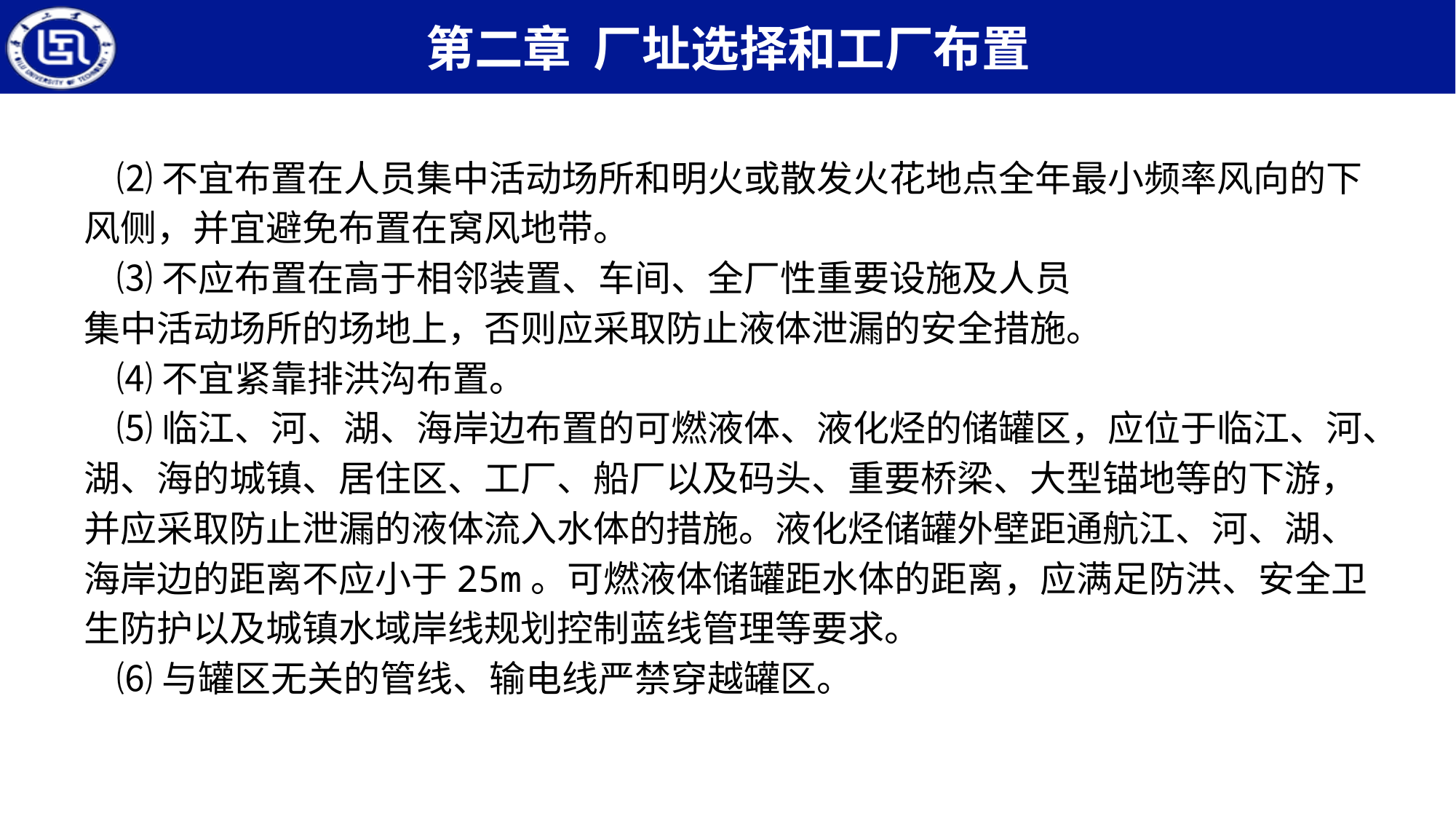

⑵不宜布置在人员集中活动场所和明火或散发火花地点全年最小频率风向的下风侧，并宜避免布置在窝风地带。
    ⑶不应布置在高于相邻装置、车间、全厂性重要设施及人员
集中活动场所的场地上，否则应采取防止液体泄漏的安全措施。
    ⑷不宜紧靠排洪沟布置。
    ⑸临江、河、湖、海岸边布置的可燃液体、液化烃的储罐区，应位于临江、河、湖、海的城镇、居住区、工厂、船厂以及码头、重要桥梁、大型锚地等的下游，并应采取防止泄漏的液体流入水体的措施。液化烃储罐外壁距通航江、河、湖、海岸边的距离不应小于25m。可燃液体储罐距水体的距离，应满足防洪、安全卫生防护以及城镇水域岸线规划控制蓝线管理等要求。
    ⑹与罐区无关的管线、输电线严禁穿越罐区。